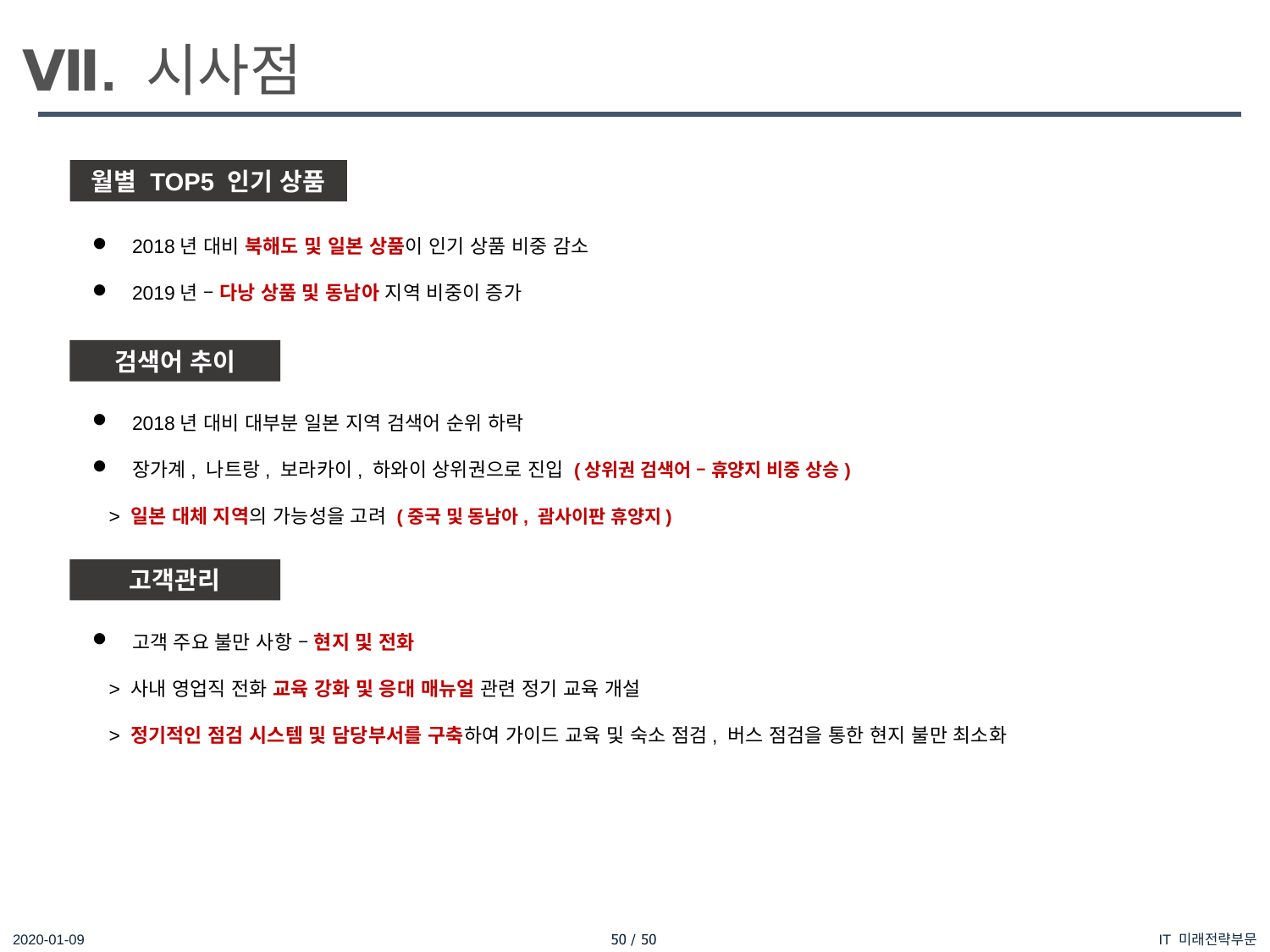

Ⅶ. 시사점
월별 TOP5 인기 상품
2018년 대비 북해도 및 일본 상품이 인기 상품 비중 감소
2019년 – 다낭 상품 및 동남아 지역 비중이 증가
검색어 추이
2018년 대비 대부분 일본 지역 검색어 순위 하락
장가계, 나트랑, 보라카이, 하와이 상위권으로 진입 (상위권 검색어 – 휴양지 비중 상승)
   > 일본 대체 지역의 가능성을 고려 (중국 및 동남아, 괌사이판 휴양지)
고객관리
고객 주요 불만 사항 – 현지 및 전화
   > 사내 영업직 전화 교육 강화 및 응대 매뉴얼 관련 정기 교육 개설
   > 정기적인 점검 시스템 및 담당부서를 구축하여 가이드 교육 및 숙소 점검, 버스 점검을 통한 현지 불만 최소화
IT 미래전략부문
50 / 50
2020-01-09